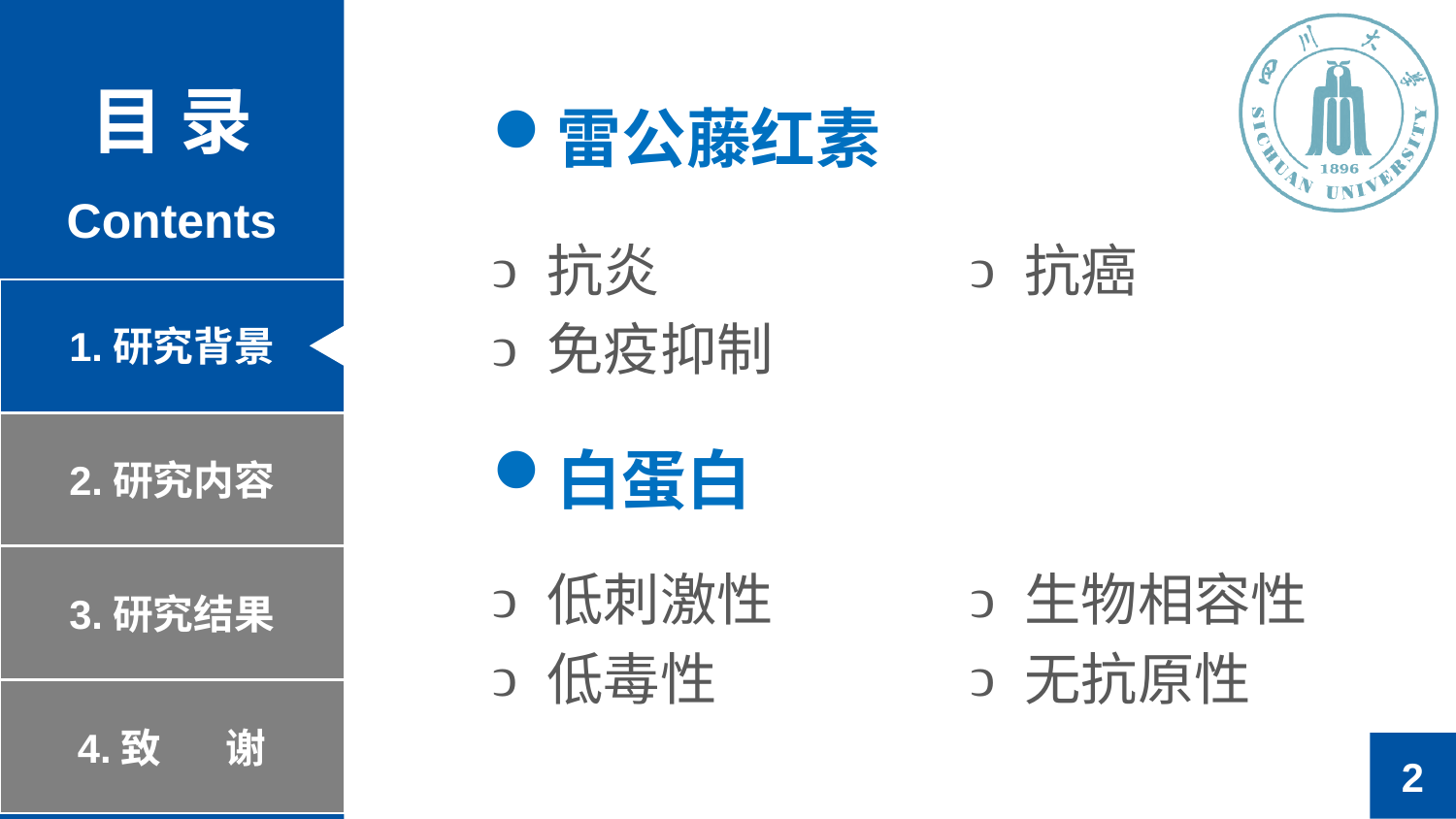

雷公藤红素
抗炎
免疫抑制
抗癌
白蛋白
低刺激性
低毒性
生物相容性
无抗原性
2